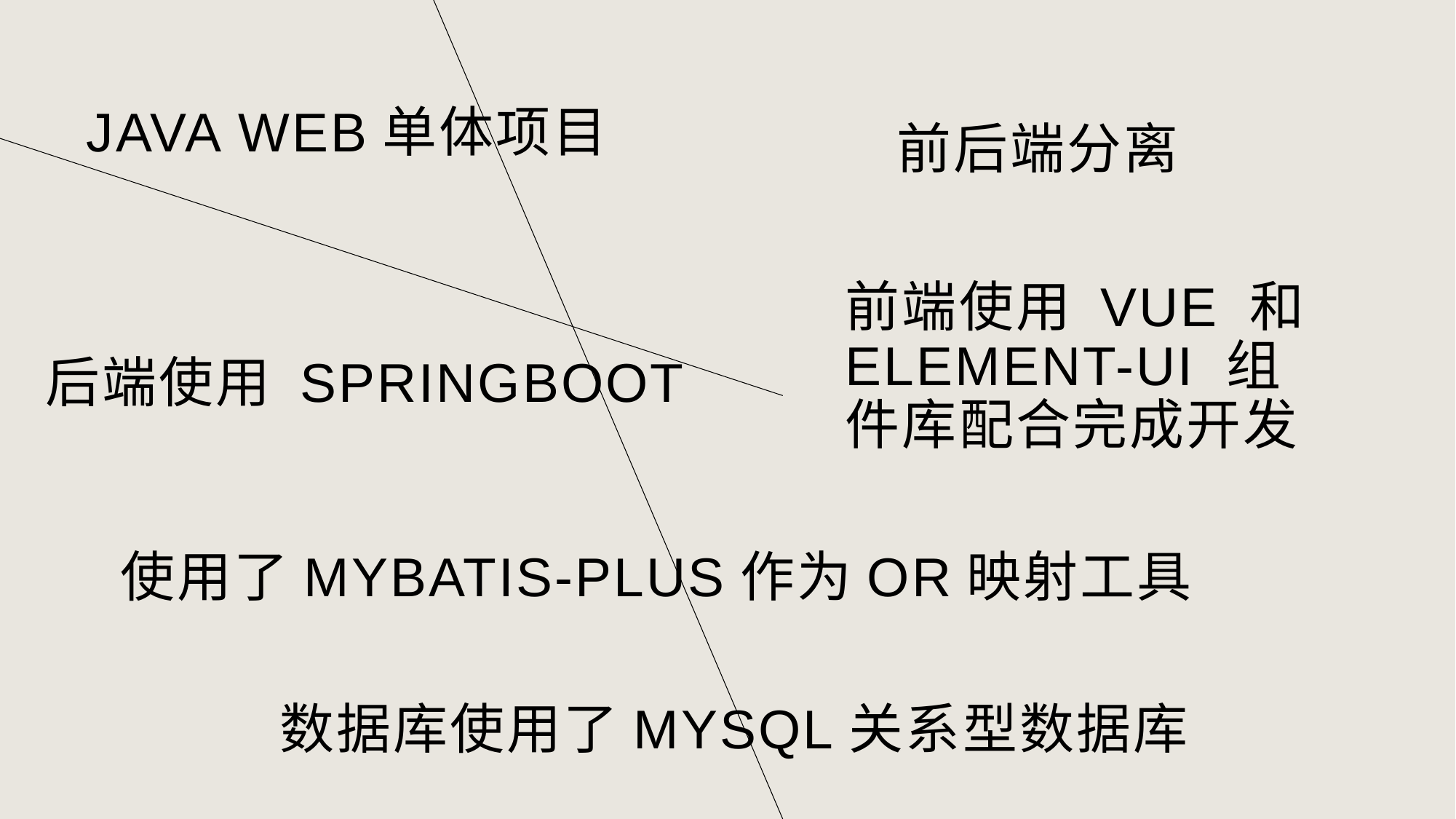

# 前端使用 VUE 和 Element-UI 组件库配合完成开发
Java Web单体项目

前后端分离
后端使用 SpringBoot
使用了mybatis-plus作为OR映射工具
数据库使用了Mysql关系型数据库